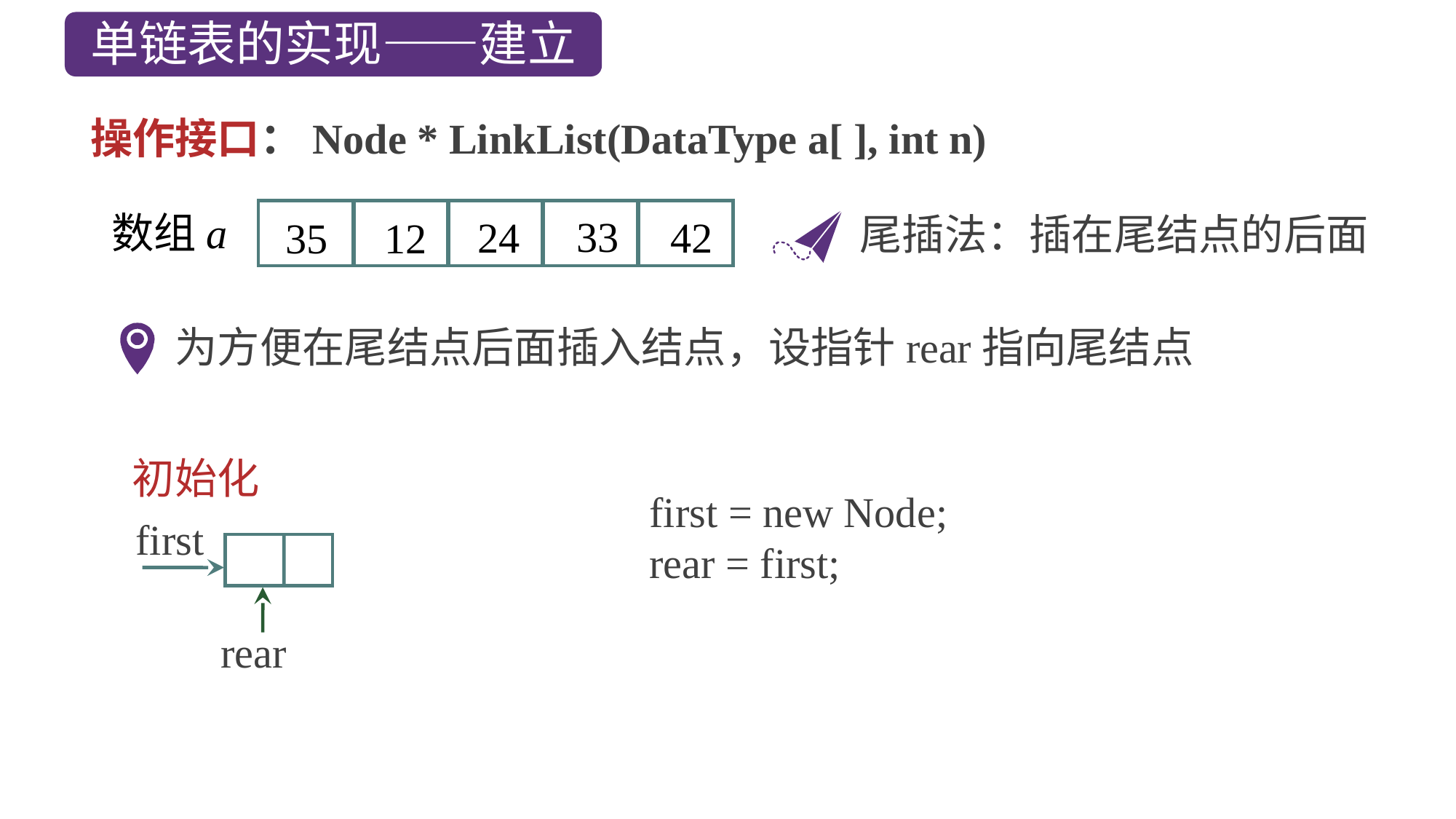

单链表的实现——建立

操作接口：Node * LinkList(DataType a[ ], int n)
数组a

 33
 24
 42
 35
 12
尾插法：插在尾结点的后面

为方便在尾结点后面插入结点，设指针rear指向尾结点

初始化
first

first = new Node;
rear = first;

rear